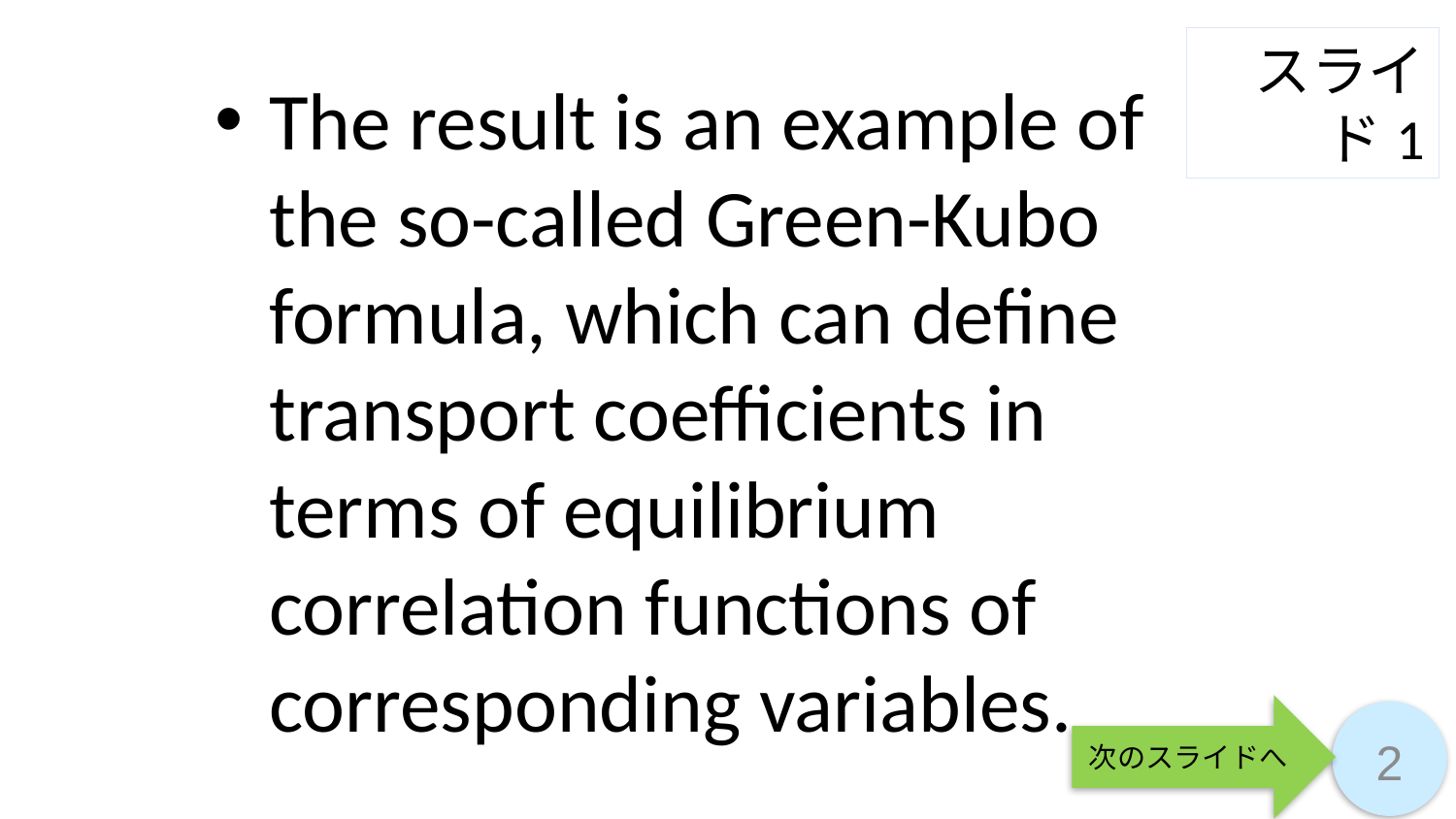

スライド1
The result is an example of the so-called Green-Kubo formula, which can define transport coefficients in terms of equilibrium correlation functions of corresponding variables.
次のスライドへ
2